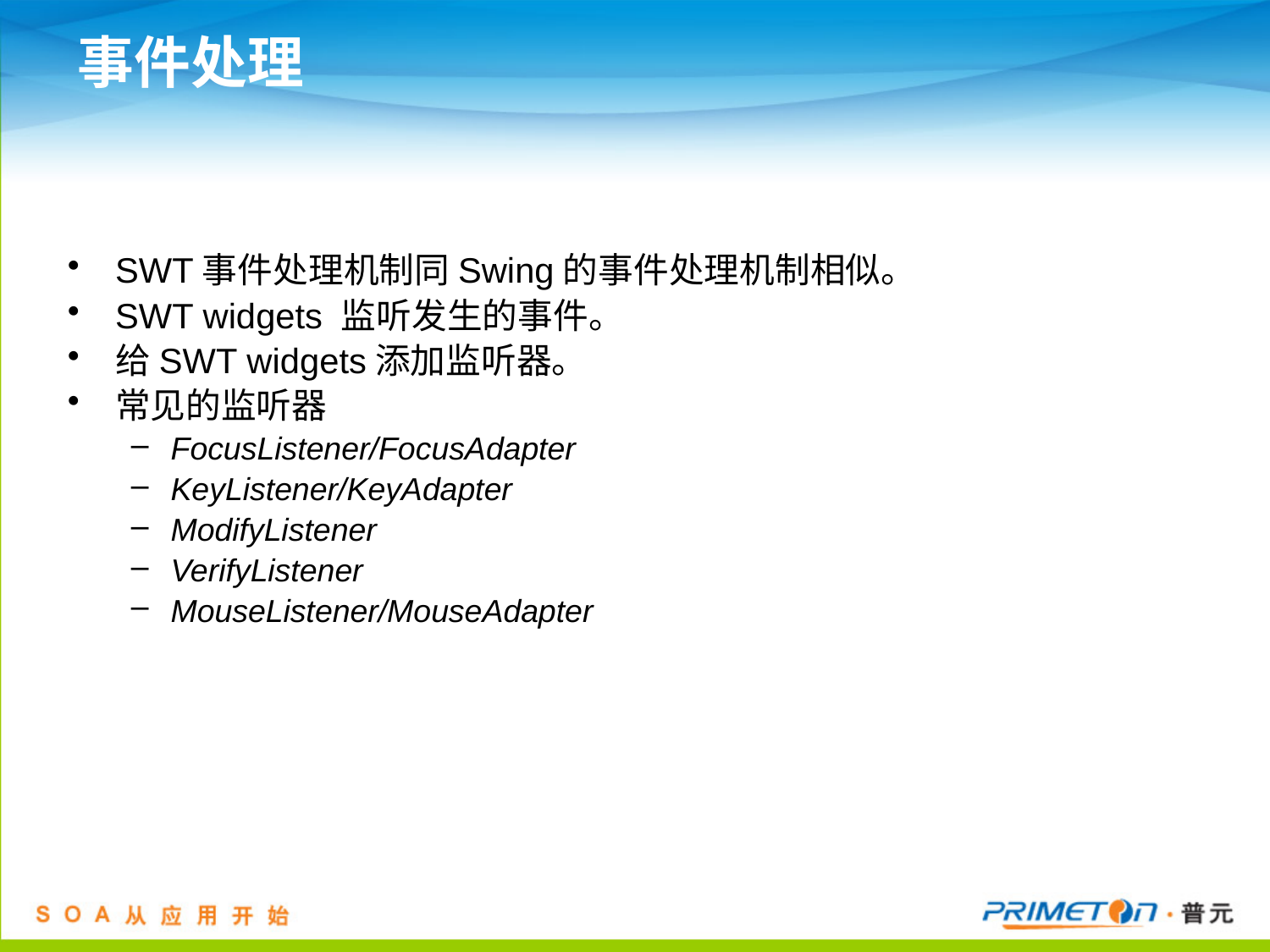

# 事件处理
SWT事件处理机制同Swing的事件处理机制相似。
SWT widgets 监听发生的事件。
给SWT widgets添加监听器。
常见的监听器
FocusListener/FocusAdapter
KeyListener/KeyAdapter
ModifyListener
VerifyListener
MouseListener/MouseAdapter